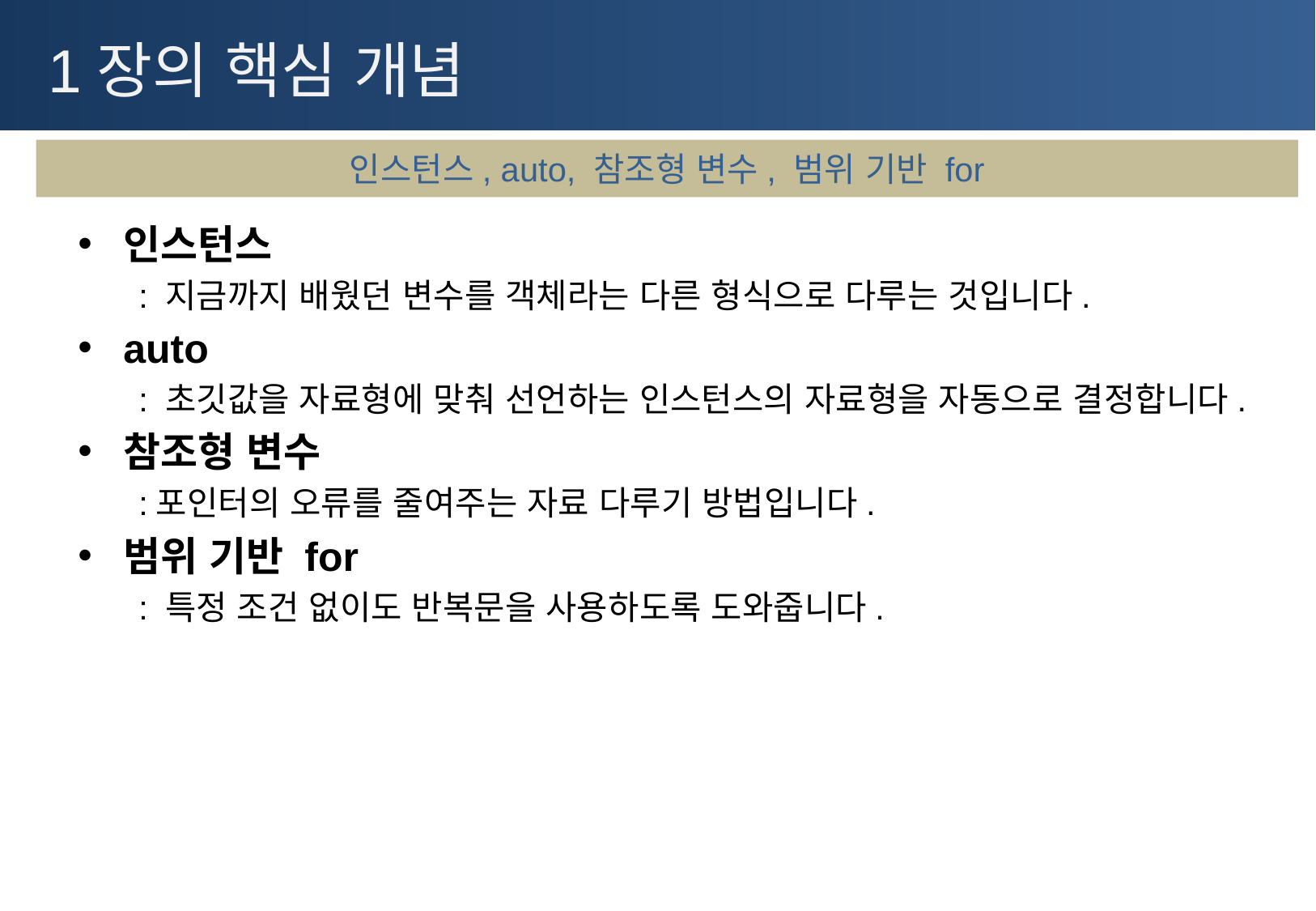

# 1장의 핵심 개념
인스턴스, auto, 참조형 변수, 범위 기반 for
인스턴스
: 지금까지 배웠던 변수를 객체라는 다른 형식으로 다루는 것입니다.
auto
: 초깃값을 자료형에 맞춰 선언하는 인스턴스의 자료형을 자동으로 결정합니다.
참조형 변수
:포인터의 오류를 줄여주는 자료 다루기 방법입니다.
범위 기반 for
: 특정 조건 없이도 반복문을 사용하도록 도와줍니다.